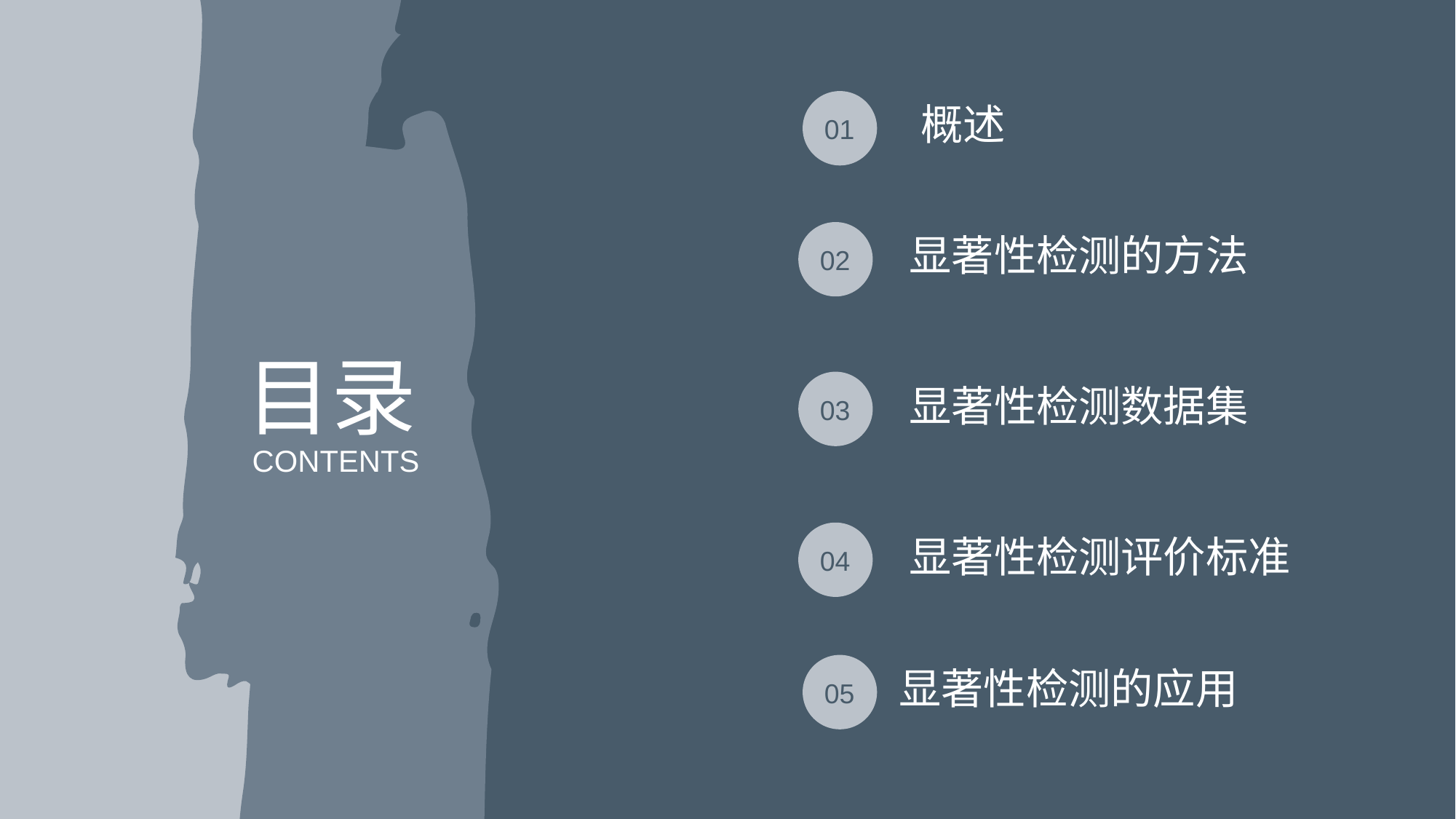

01
概述

显著性检测的方法
02

显著性检测数据集
03

显著性检测评价标准
04

目录
CONTENTS

05
显著性检测的应用